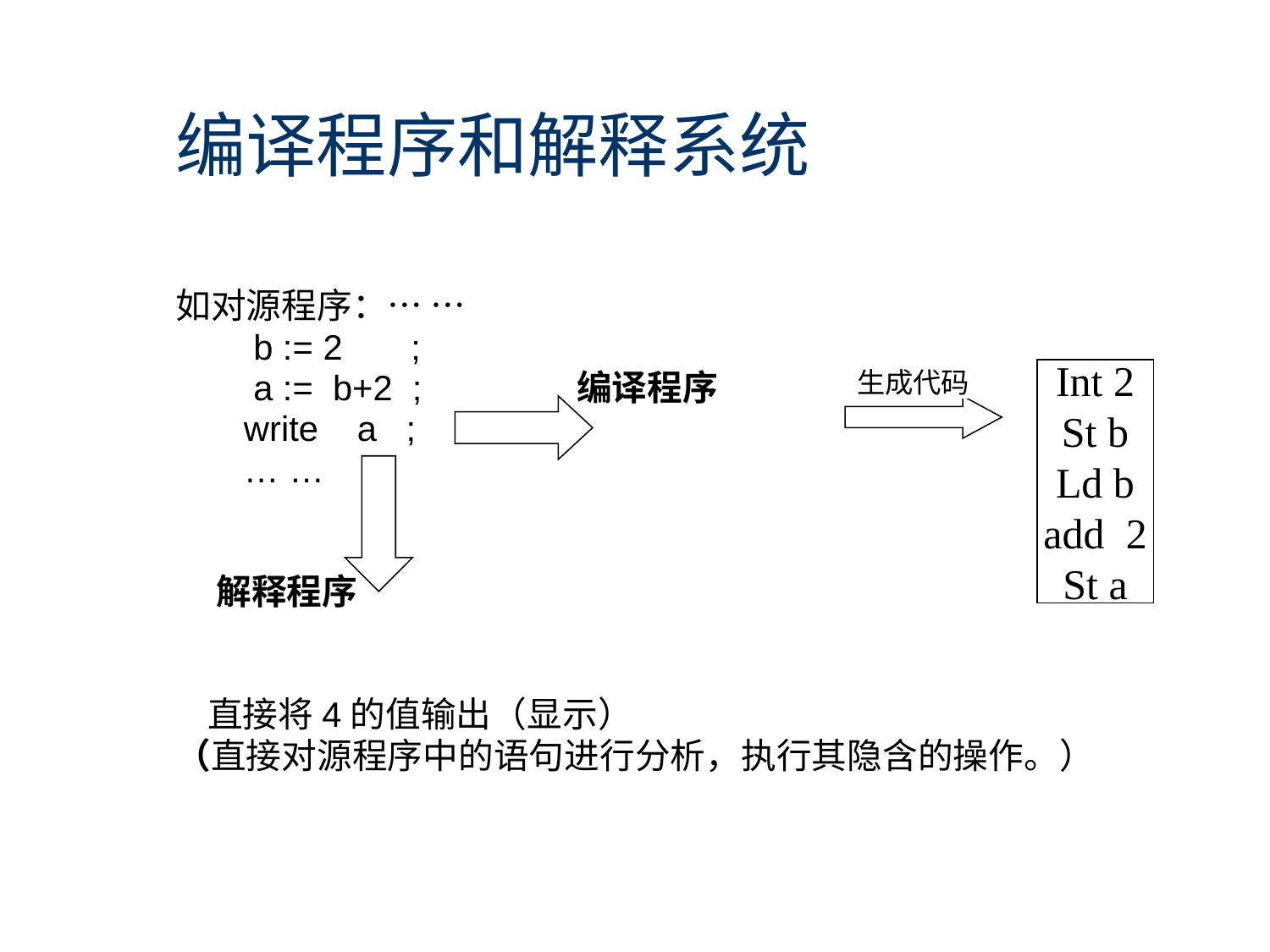

# 编译程序和解释系统

如对源程序：… …
        b := 2       ;
        a :=  b+2  ;               编译程序
       write    a   ;
       … …

    解释程序

   直接将4的值输出（显示）
（直接对源程序中的语句进行分析，执行其隐含的操作。）

Int 2
St b
Ld b
add  2
St a
生成代码